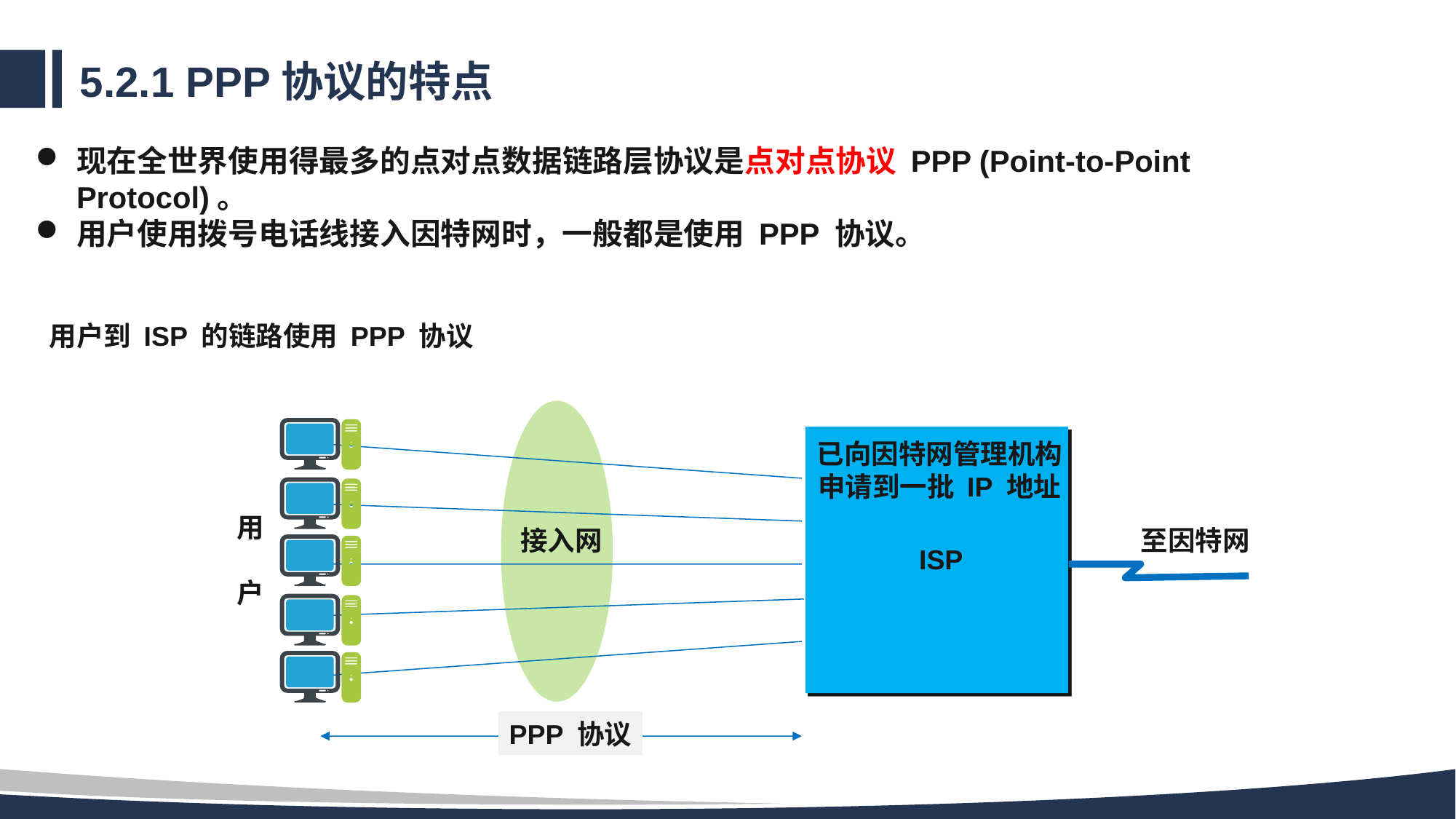

# 5.2.1 PPP协议的特点
现在全世界使用得最多的点对点数据链路层协议是点对点协议 PPP (Point-to-Point Protocol)。
用户使用拨号电话线接入因特网时，一般都是使用 PPP 协议。
用户到 ISP 的链路使用 PPP 协议

已向因特网管理机构
申请到一批 IP 地址

用

户
接入网
至因特网

ISP

PPP 协议